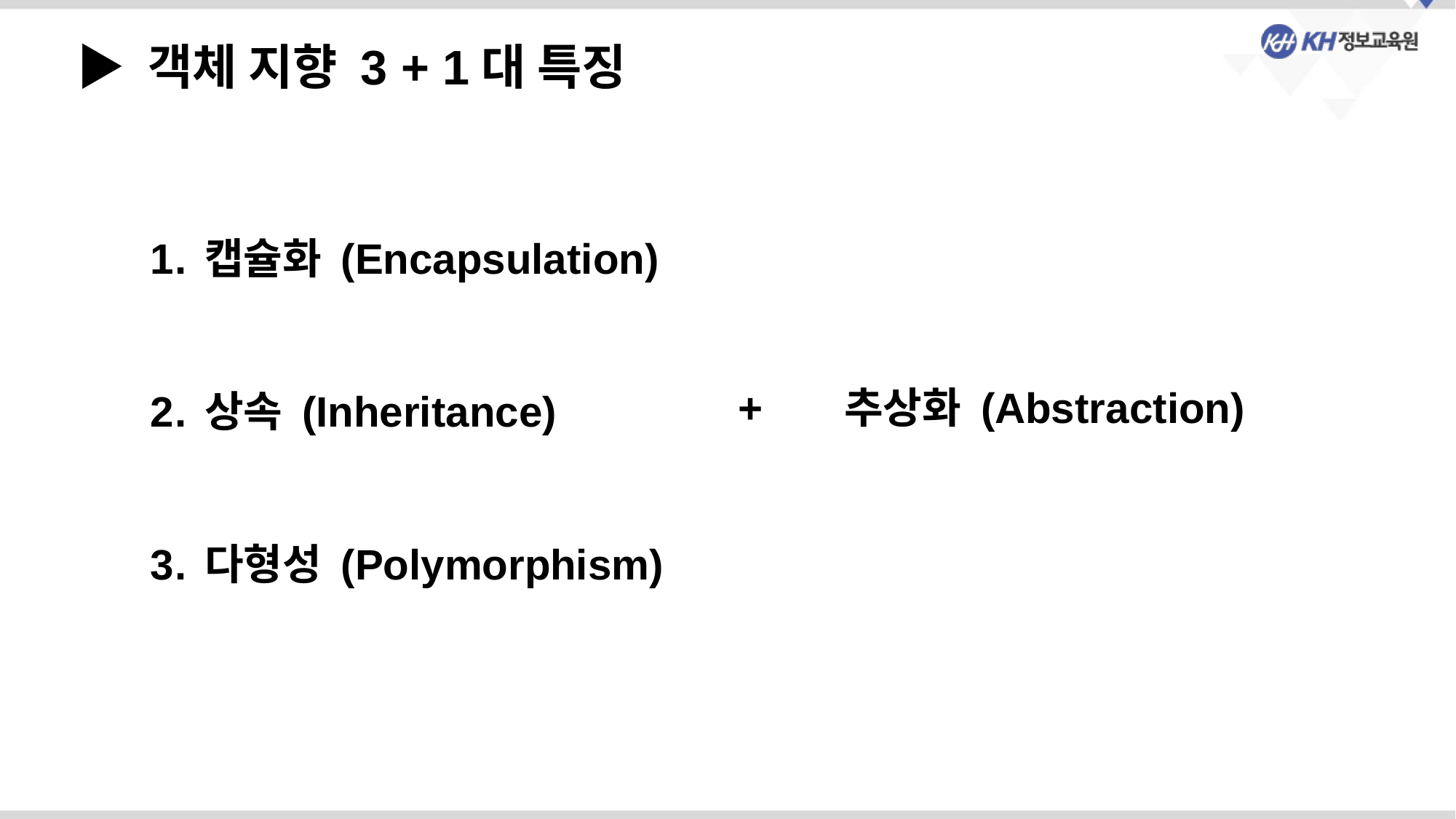

▶ 객체 지향 3 + 1대 특징
캡슐화 (Encapsulation)

상속 (Inheritance)

다형성 (Polymorphism)

+      추상화 (Abstraction)